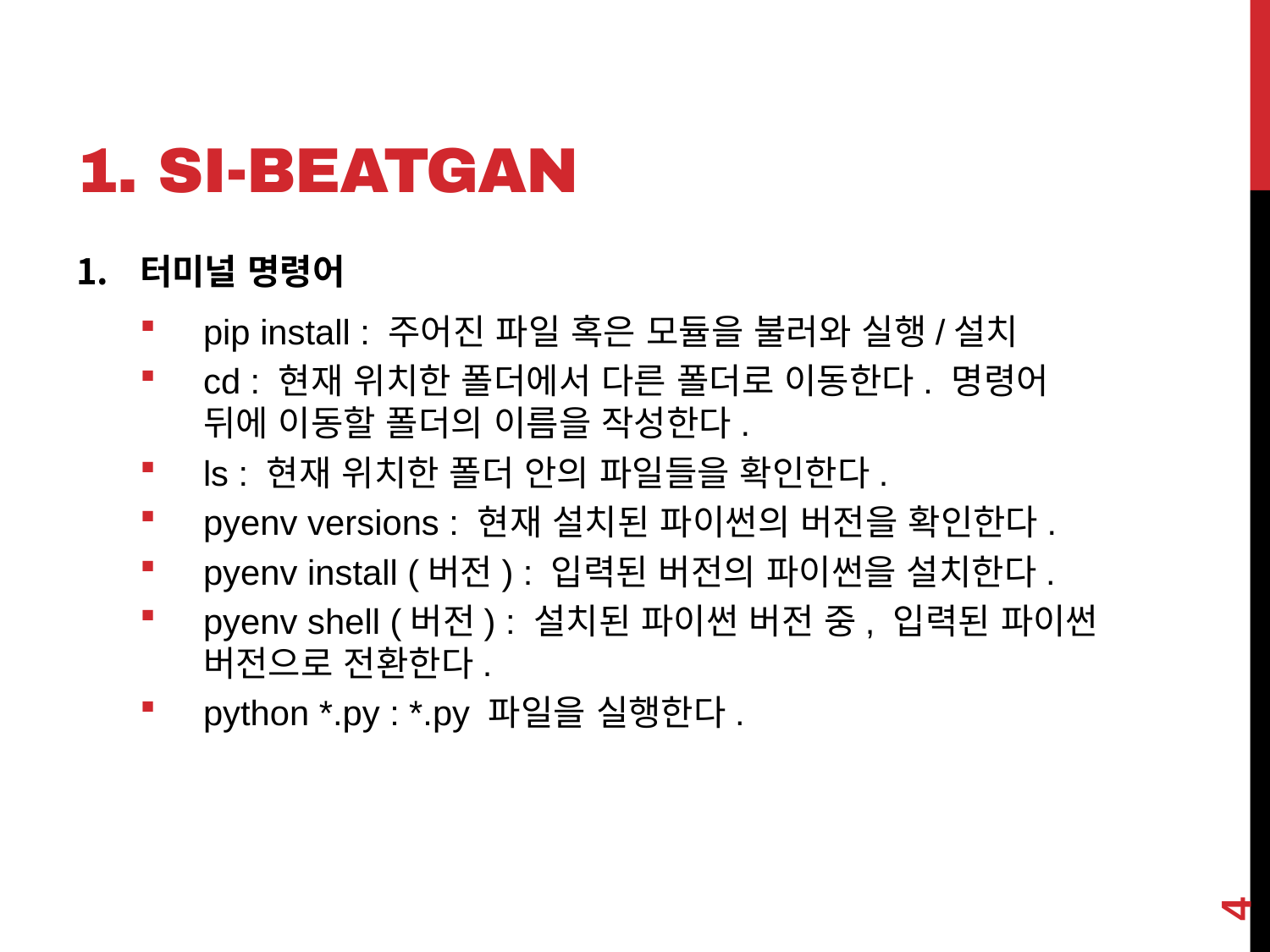

# 1. Si-beatgan
터미널 명령어
pip install : 주어진 파일 혹은 모듈을 불러와 실행/설치
cd : 현재 위치한 폴더에서 다른 폴더로 이동한다. 명령어 뒤에 이동할 폴더의 이름을 작성한다.
ls : 현재 위치한 폴더 안의 파일들을 확인한다.
pyenv versions : 현재 설치된 파이썬의 버전을 확인한다.
pyenv install (버전) : 입력된 버전의 파이썬을 설치한다.
pyenv shell (버전) : 설치된 파이썬 버전 중, 입력된 파이썬 버전으로 전환한다.
python *.py : *.py 파일을 실행한다.
4